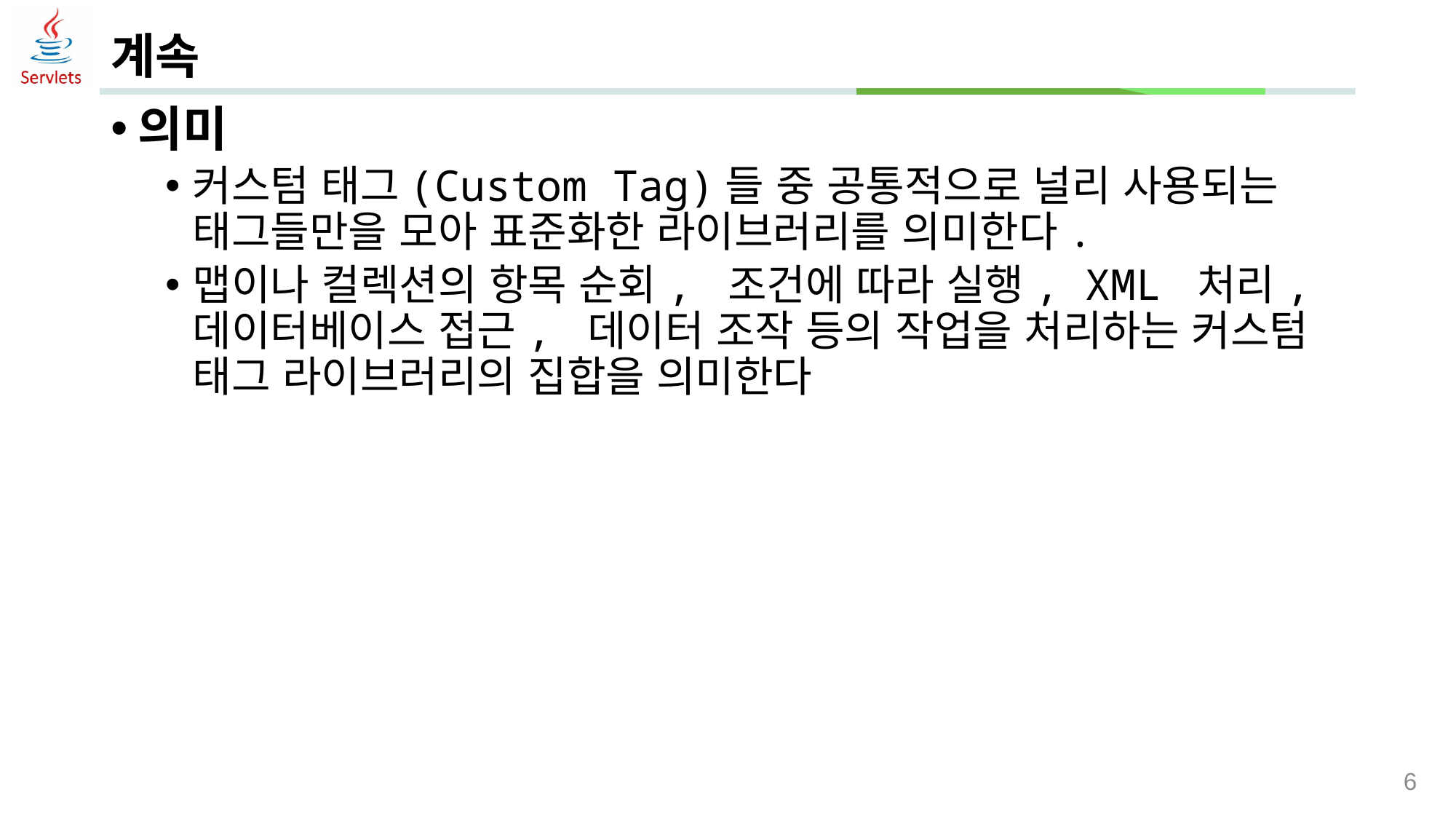

# 계속
의미
커스텀 태그(Custom Tag)들 중 공통적으로 널리 사용되는 태그들만을 모아 표준화한 라이브러리를 의미한다.
맵이나 컬렉션의 항목 순회, 조건에 따라 실행, XML 처리, 데이터베이스 접근, 데이터 조작 등의 작업을 처리하는 커스텀 태그 라이브러리의 집합을 의미한다
6